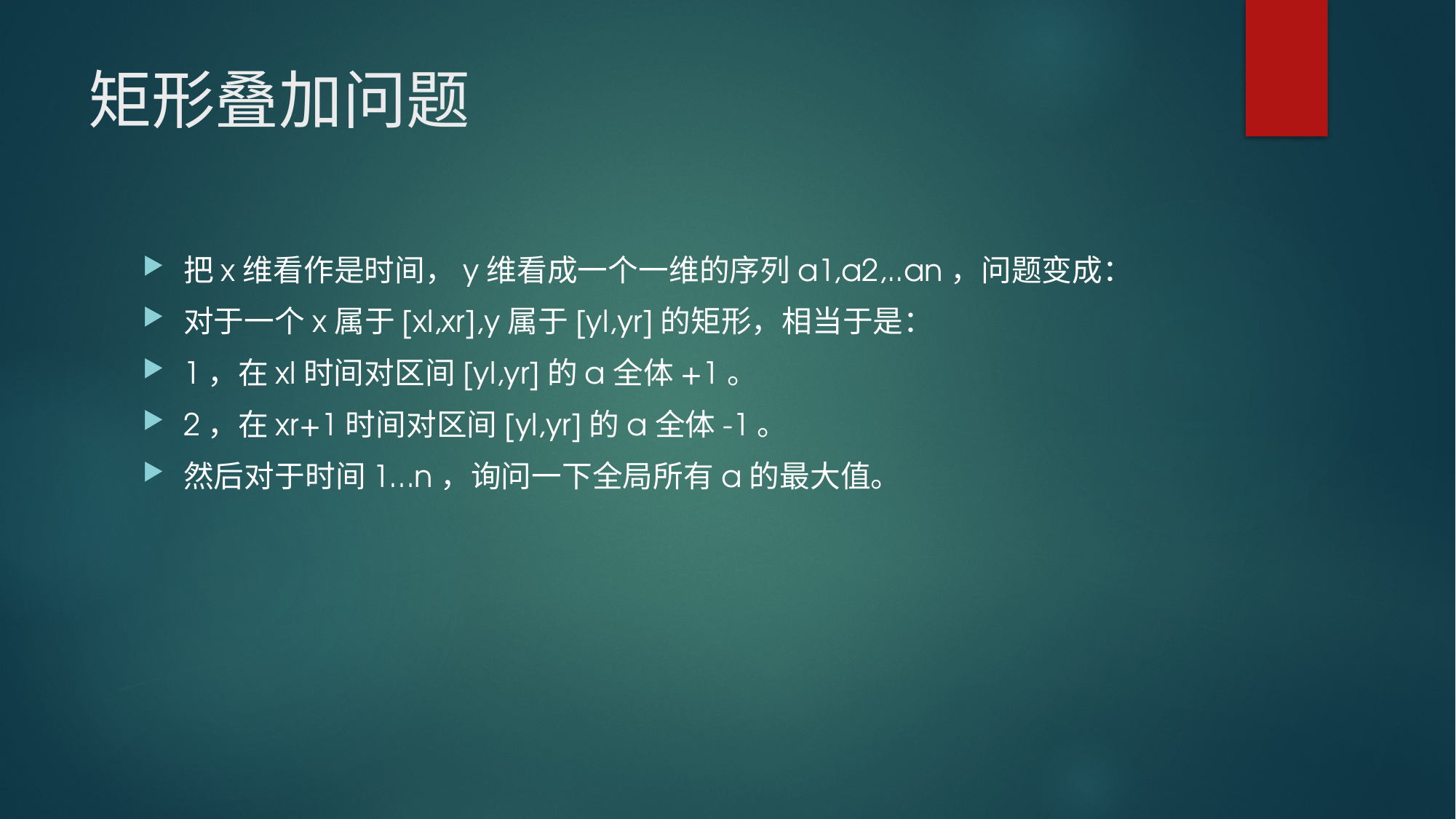

# 矩形叠加问题
把x维看作是时间，y维看成一个一维的序列a1,a2,..an，问题变成：
对于一个x属于[xl,xr],y属于[yl,yr]的矩形，相当于是：
1，在xl时间对区间[yl,yr]的a全体+1。
2，在xr+1时间对区间[yl,yr]的a全体-1。
然后对于时间1…n，询问一下全局所有a的最大值。